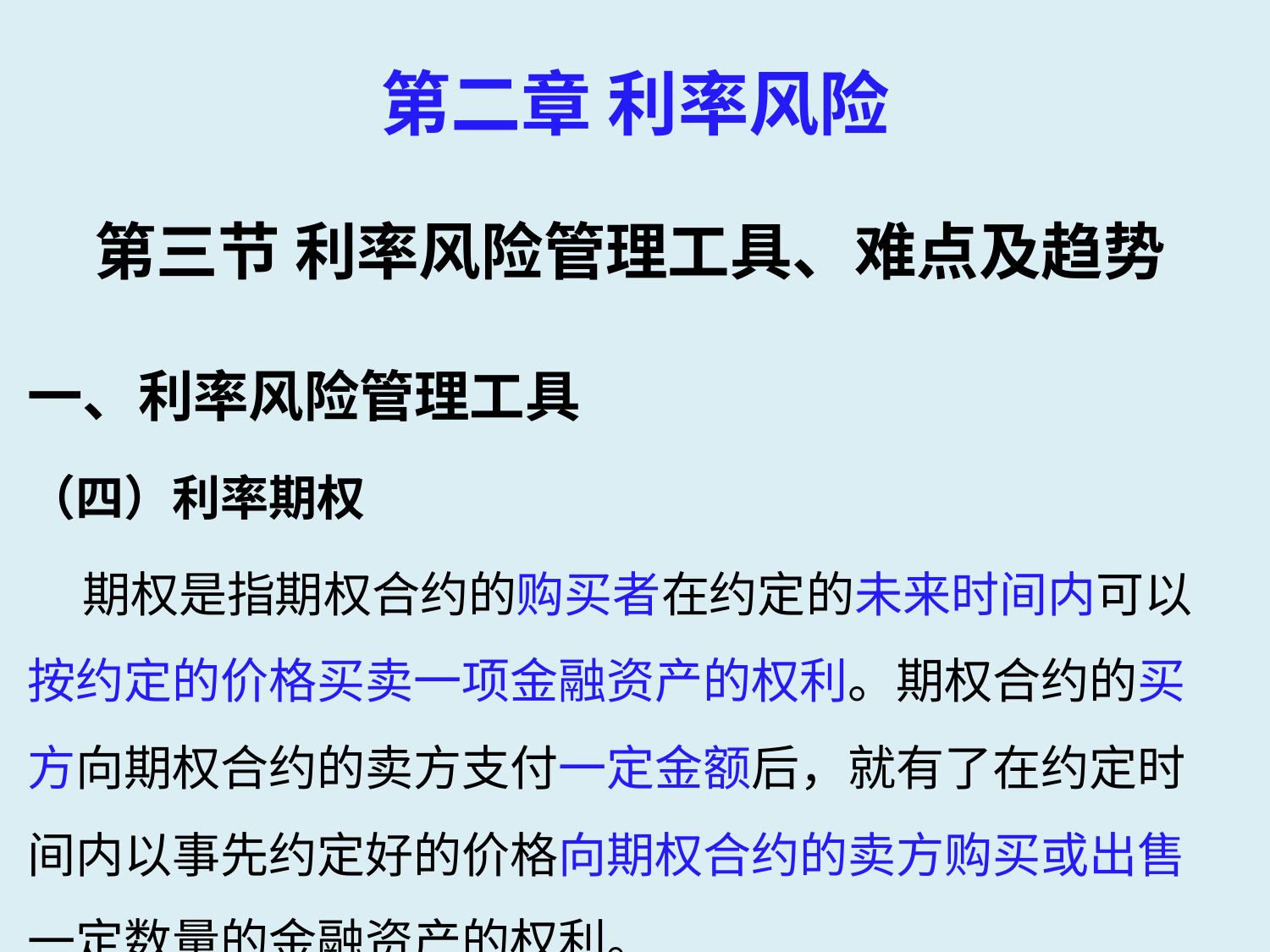

# 第二章 利率风险
第三节 利率风险管理工具、难点及趋势

一、利率风险管理工具
（四）利率期权
    期权是指期权合约的购买者在约定的未来时间内可以按约定的价格买卖一项金融资产的权利。期权合约的买方向期权合约的卖方支付一定金额后，就有了在约定时间内以事先约定好的价格向期权合约的卖方购买或出售一定数量的金融资产的权利。